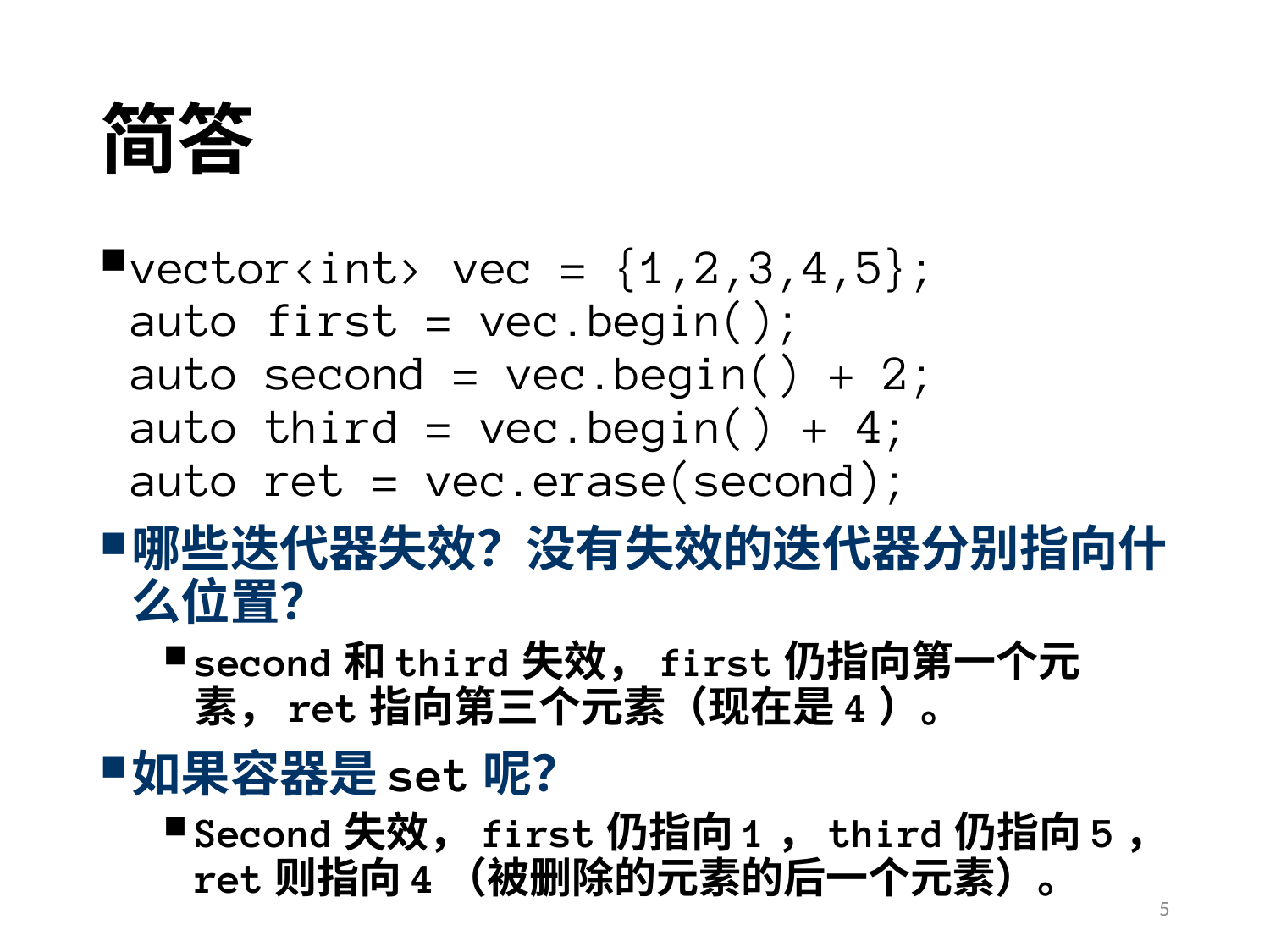

# 简答
vector<int> vec = {1,2,3,4,5};
auto first = vec.begin();
auto second = vec.begin() + 2;
auto third = vec.begin() + 4;
auto ret = vec.erase(second);
哪些迭代器失效？没有失效的迭代器分别指向什么位置？
second和third失效，first仍指向第一个元素，ret指向第三个元素（现在是4）。
如果容器是set呢？
Second失效，first仍指向1，third仍指向5，ret则指向4（被删除的元素的后一个元素）。
5